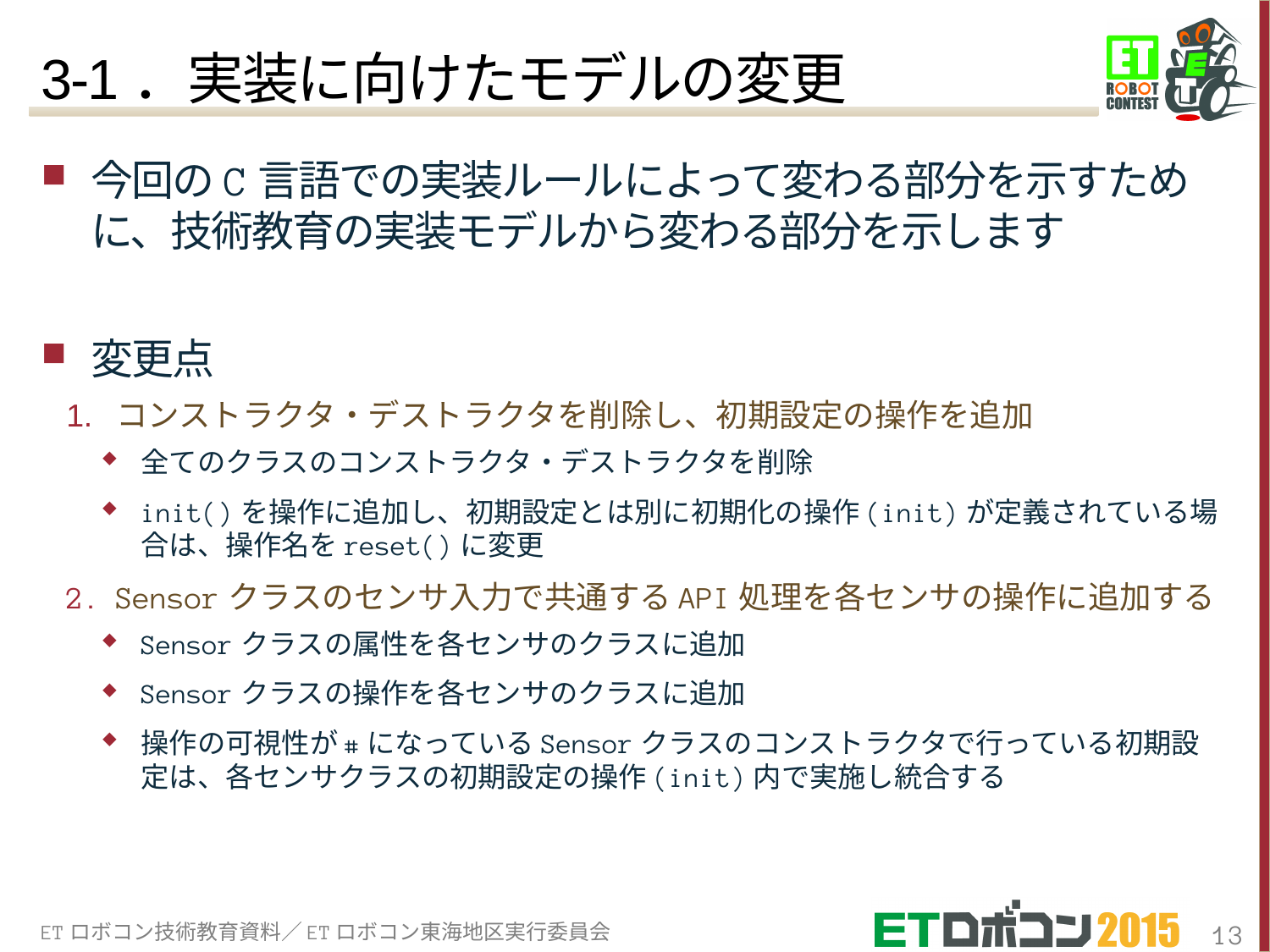

# 3-1．実装に向けたモデルの変更
今回のC言語での実装ルールによって変わる部分を示すために、技術教育の実装モデルから変わる部分を示します

変更点
コンストラクタ・デストラクタを削除し、初期設定の操作を追加
全てのクラスのコンストラクタ・デストラクタを削除
init()を操作に追加し、初期設定とは別に初期化の操作(init)が定義されている場合は、操作名をreset()に変更
Sensorクラスのセンサ入力で共通するAPI処理を各センサの操作に追加する
Sensorクラスの属性を各センサのクラスに追加
Sensorクラスの操作を各センサのクラスに追加
操作の可視性が#になっているSensorクラスのコンストラクタで行っている初期設定は、各センサクラスの初期設定の操作(init)内で実施し統合する
ETロボコン技術教育資料／ETロボコン東海地区実行委員会
13